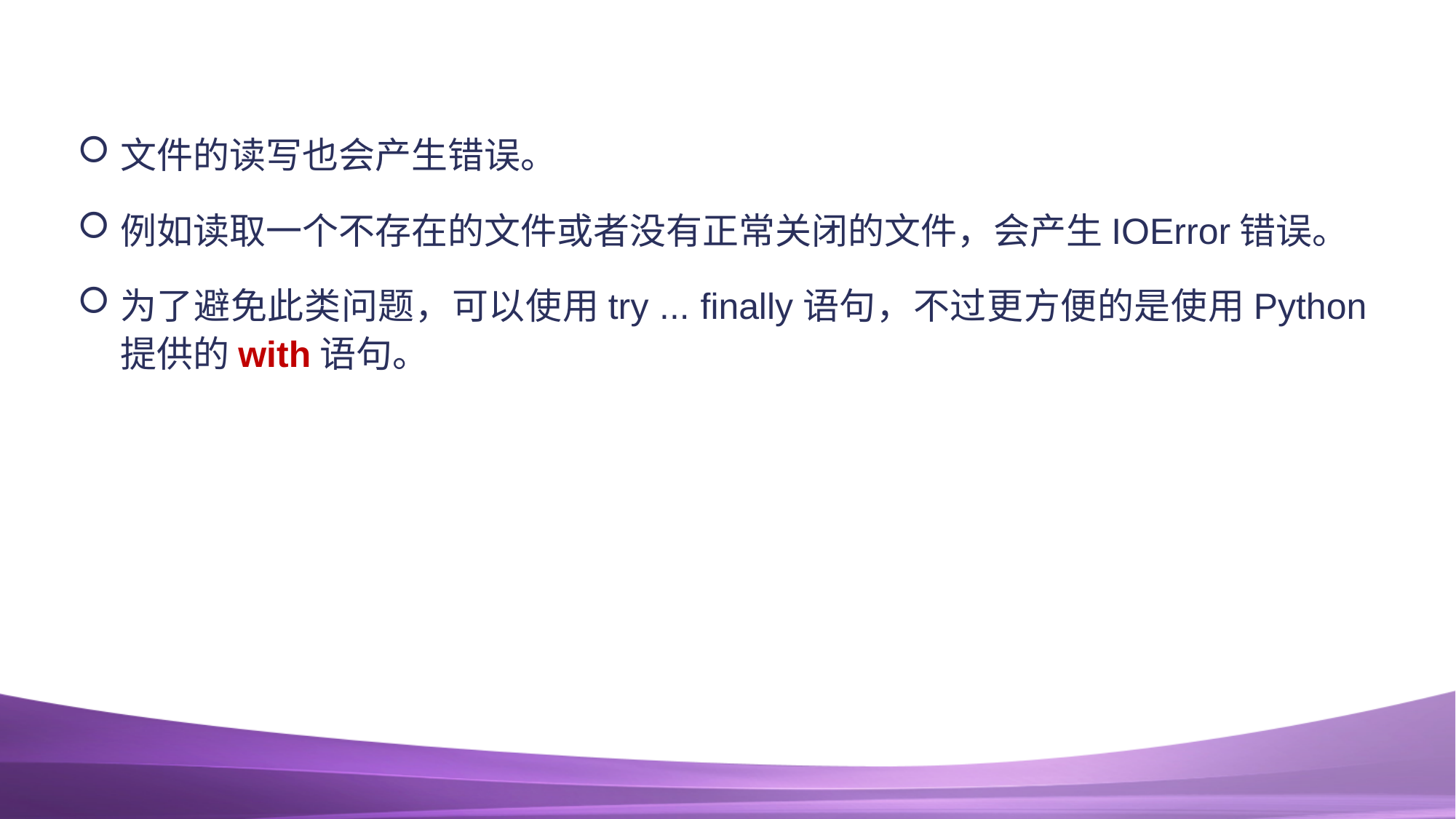

#
文件的读写也会产生错误。
例如读取一个不存在的文件或者没有正常关闭的文件，会产生IOError错误。
为了避免此类问题，可以使用try ... finally语句，不过更方便的是使用Python提供的with语句。